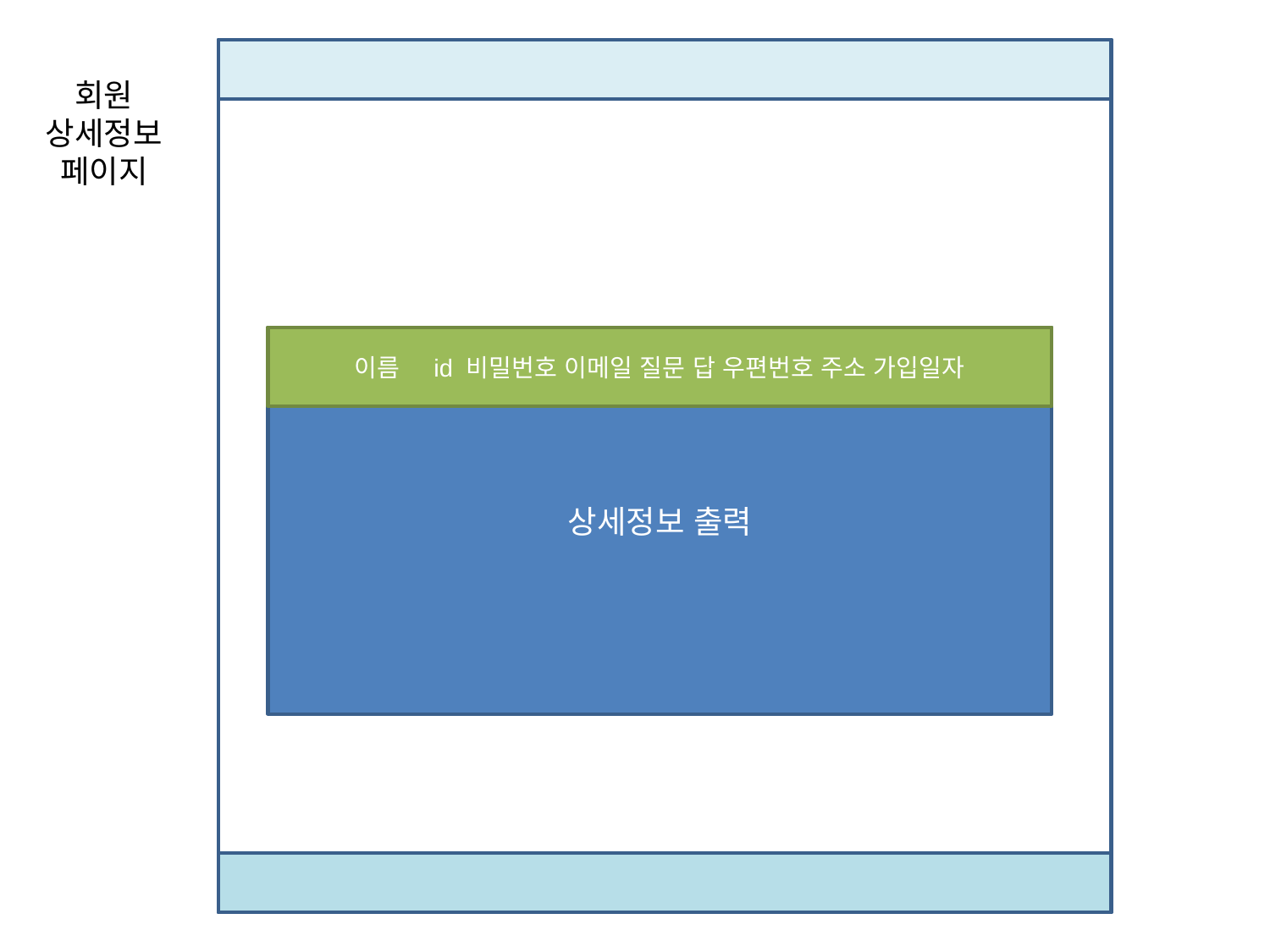

회원
상세정보
페이지
상세정보 출력
이름    id 비밀번호 이메일 질문 답 우편번호 주소 가입일자